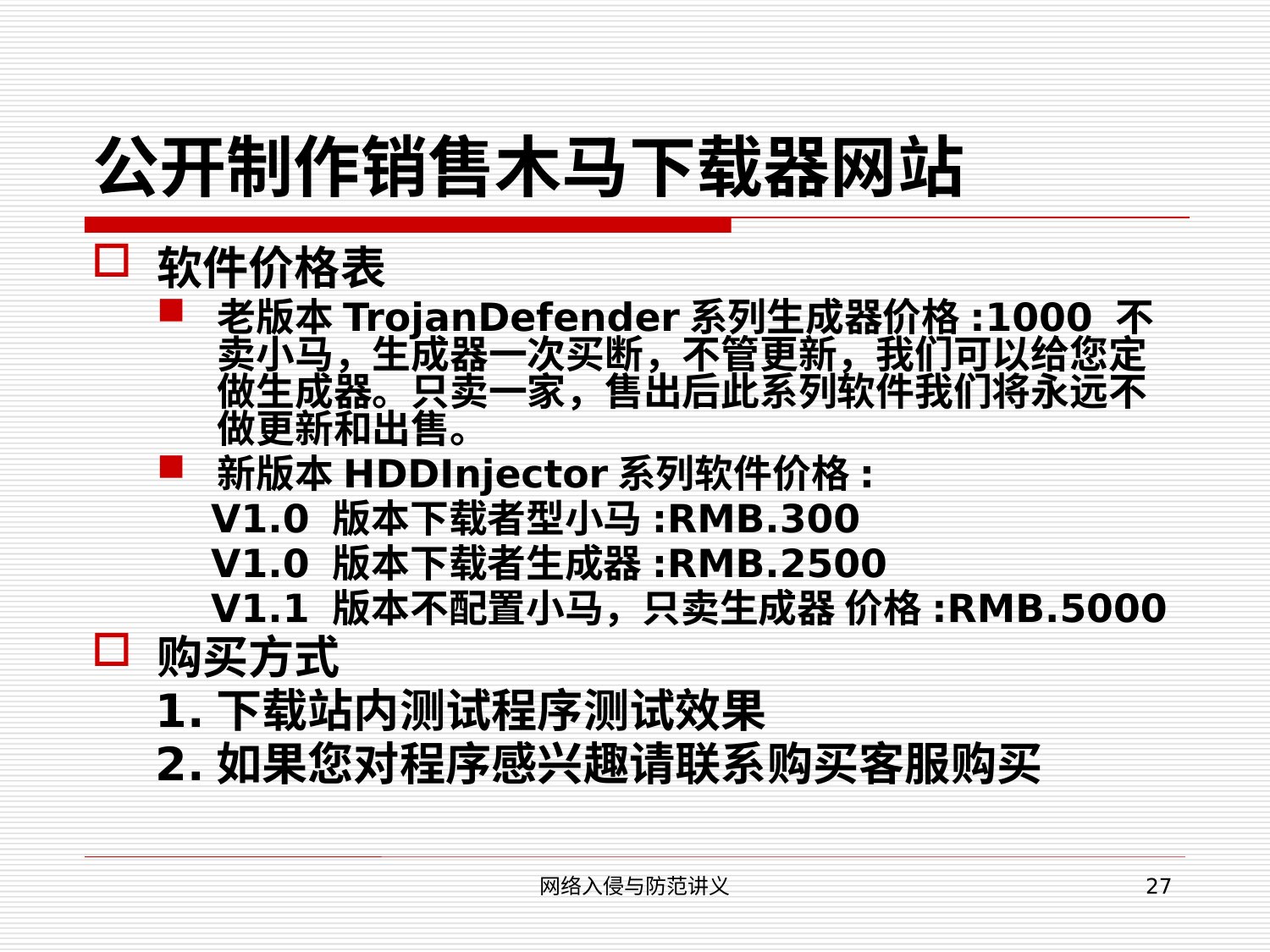

公开制作销售木马下载器网站
软件价格表
老版本TrojanDefender系列生成器价格:1000 不卖小马，生成器一次买断，不管更新，我们可以给您定做生成器。只卖一家，售出后此系列软件我们将永远不做更新和出售。
新版本HDDInjector系列软件价格:
    V1.0 版本下载者型小马:RMB.300
    V1.0 版本下载者生成器:RMB.2500
    V1.1 版本不配置小马，只卖生成器 价格:RMB.5000
购买方式
    1.下载站内测试程序测试效果
    2.如果您对程序感兴趣请联系购买客服购买

网络入侵与防范讲义
27